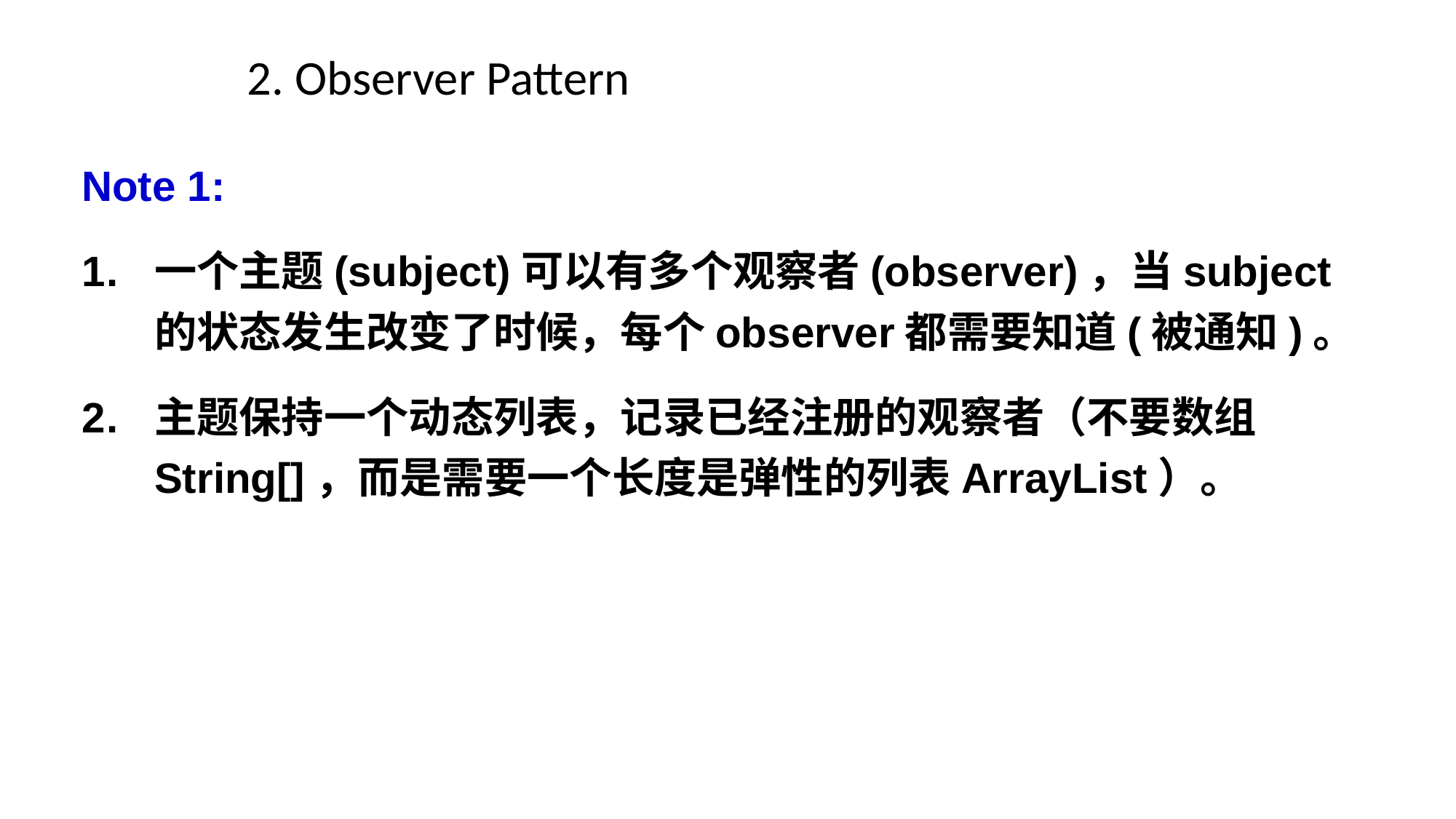

# 2. Observer Pattern
Note 1:
一个主题(subject)可以有多个观察者(observer)，当subject的状态发生改变了时候，每个observer都需要知道(被通知)。
主题保持一个动态列表，记录已经注册的观察者（不要数组String[]，而是需要一个长度是弹性的列表ArrayList）。